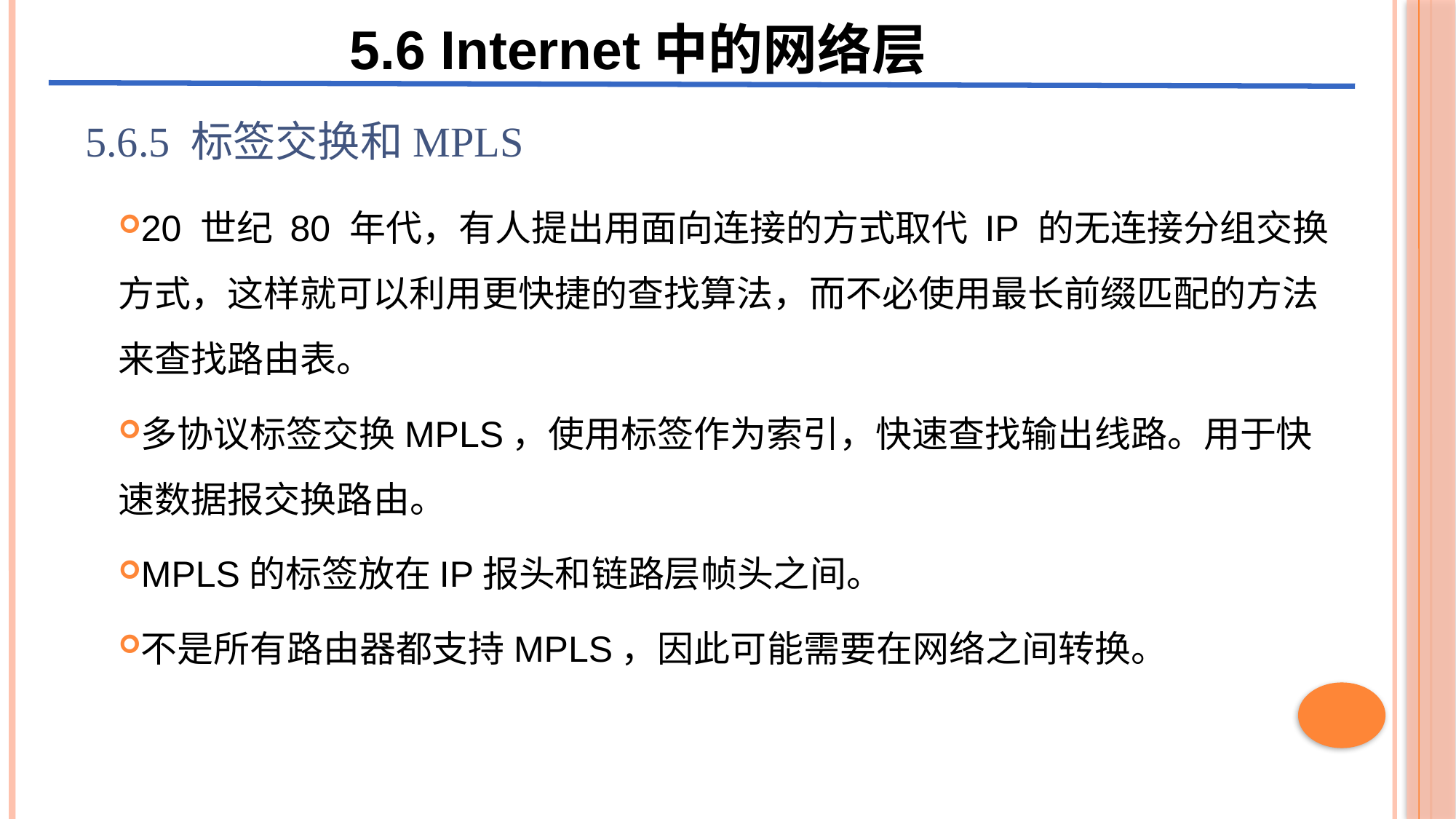

5.6 Internet中的网络层
5.6.5 标签交换和MPLS
20 世纪 80 年代，有人提出用面向连接的方式取代 IP 的无连接分组交换方式，这样就可以利用更快捷的查找算法，而不必使用最长前缀匹配的方法来查找路由表。
多协议标签交换MPLS，使用标签作为索引，快速查找输出线路。用于快速数据报交换路由。
MPLS的标签放在IP报头和链路层帧头之间。
不是所有路由器都支持MPLS，因此可能需要在网络之间转换。